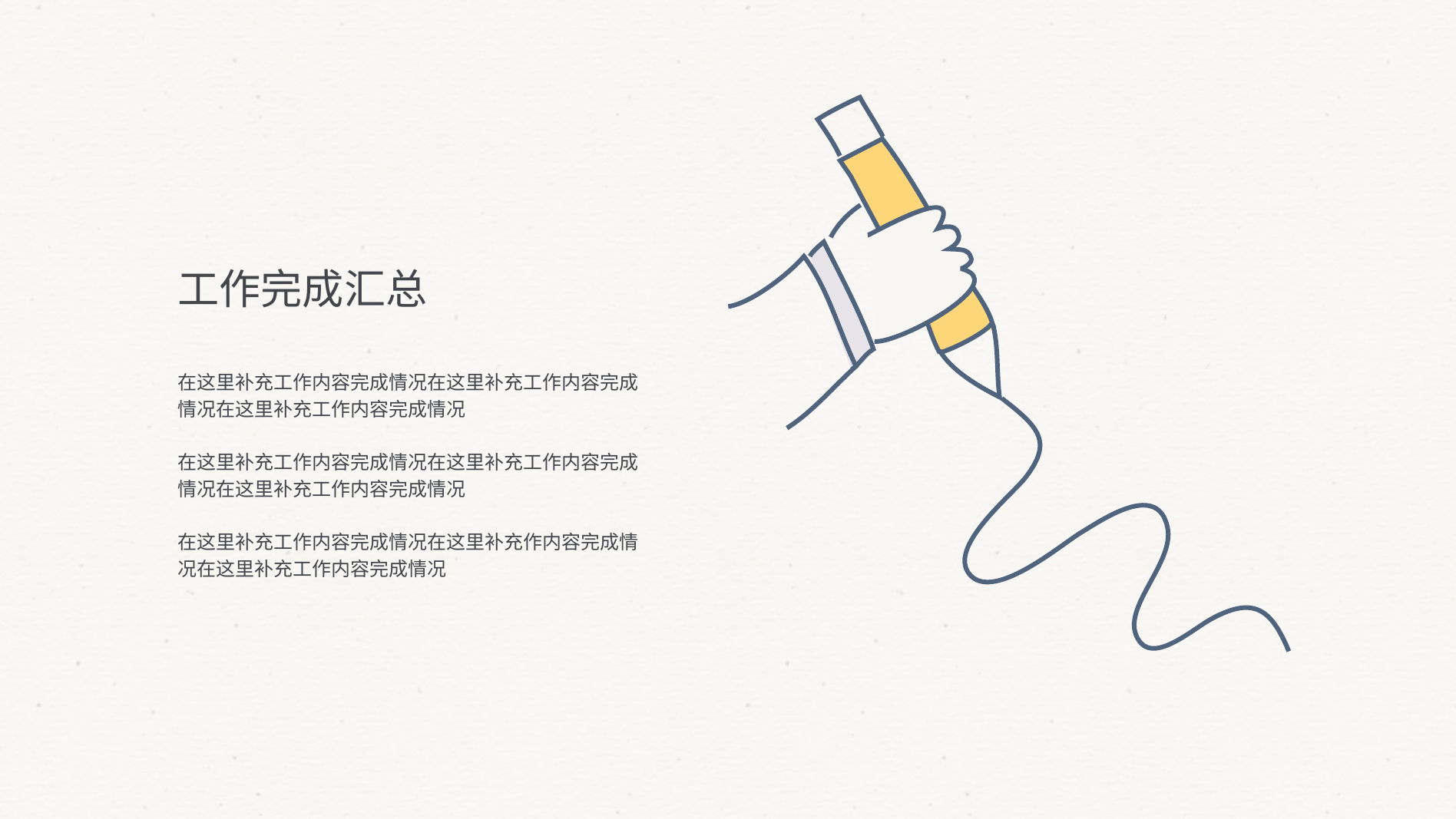

工作完成汇总
在这里补充工作内容完成情况在这里补充工作内容完成情况在这里补充工作内容完成情况

在这里补充工作内容完成情况在这里补充工作内容完成情况在这里补充工作内容完成情况

在这里补充工作内容完成情况在这里补充作内容完成情况在这里补充工作内容完成情况